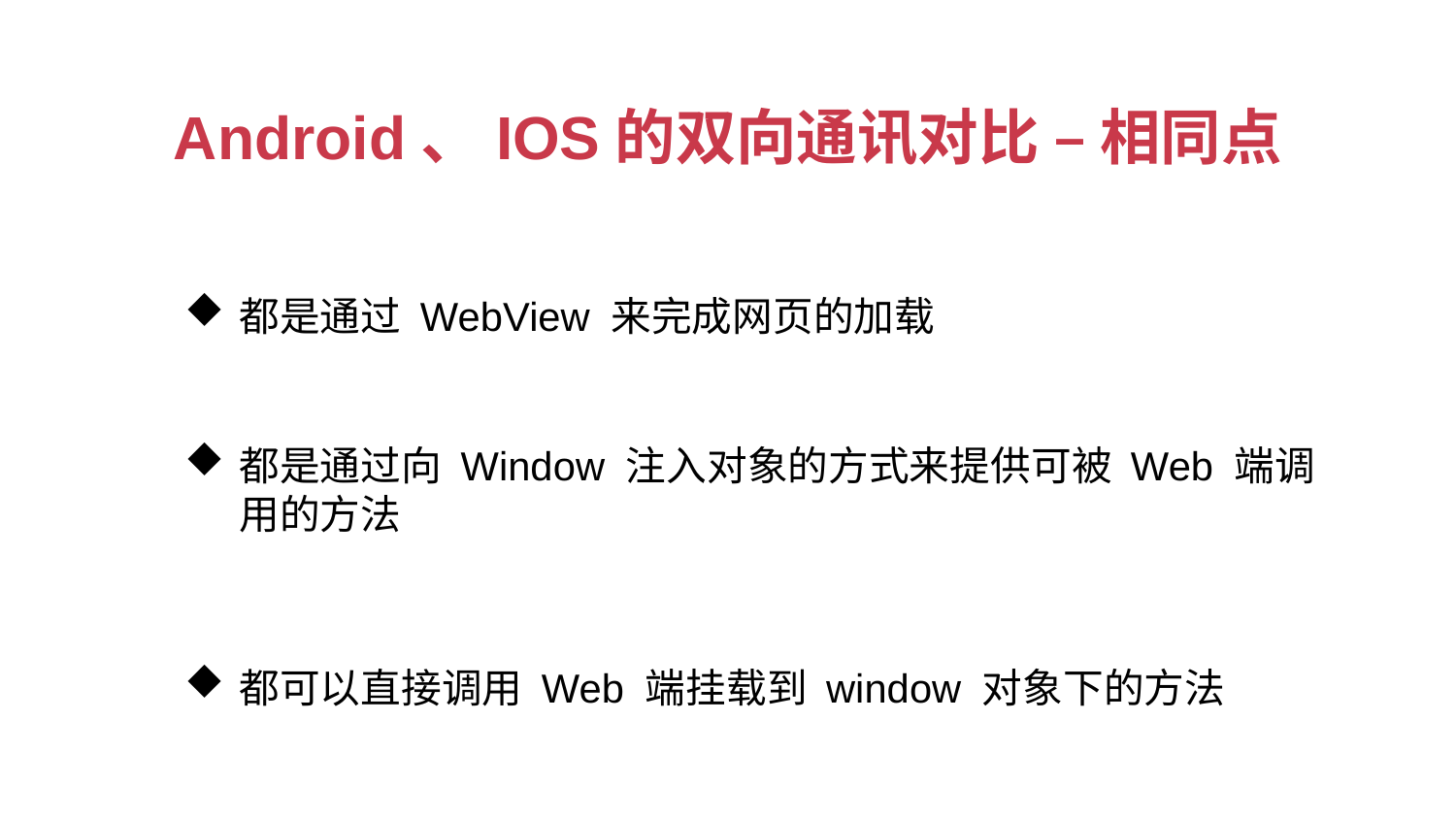

Android、IOS的双向通讯对比 – 相同点
都是通过 WebView 来完成网页的加载
都是通过向 Window 注入对象的方式来提供可被 Web 端调用的方法
都可以直接调用 Web 端挂载到 window 对象下的方法